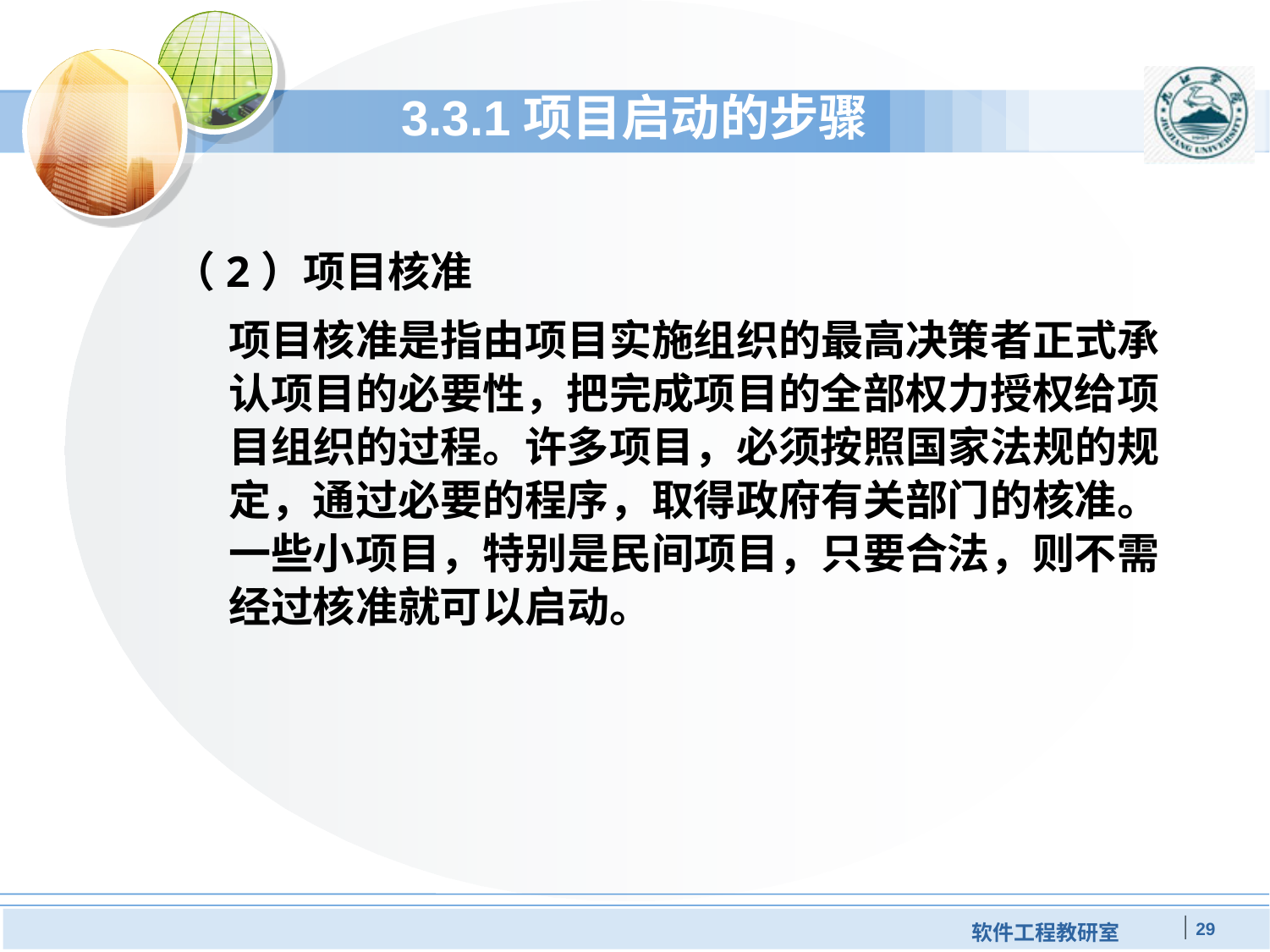

# 3.3.1项目启动的步骤
（2）项目核准
项目核准是指由项目实施组织的最高决策者正式承认项目的必要性，把完成项目的全部权力授权给项目组织的过程。许多项目，必须按照国家法规的规定，通过必要的程序，取得政府有关部门的核准。一些小项目，特别是民间项目，只要合法，则不需经过核准就可以启动。